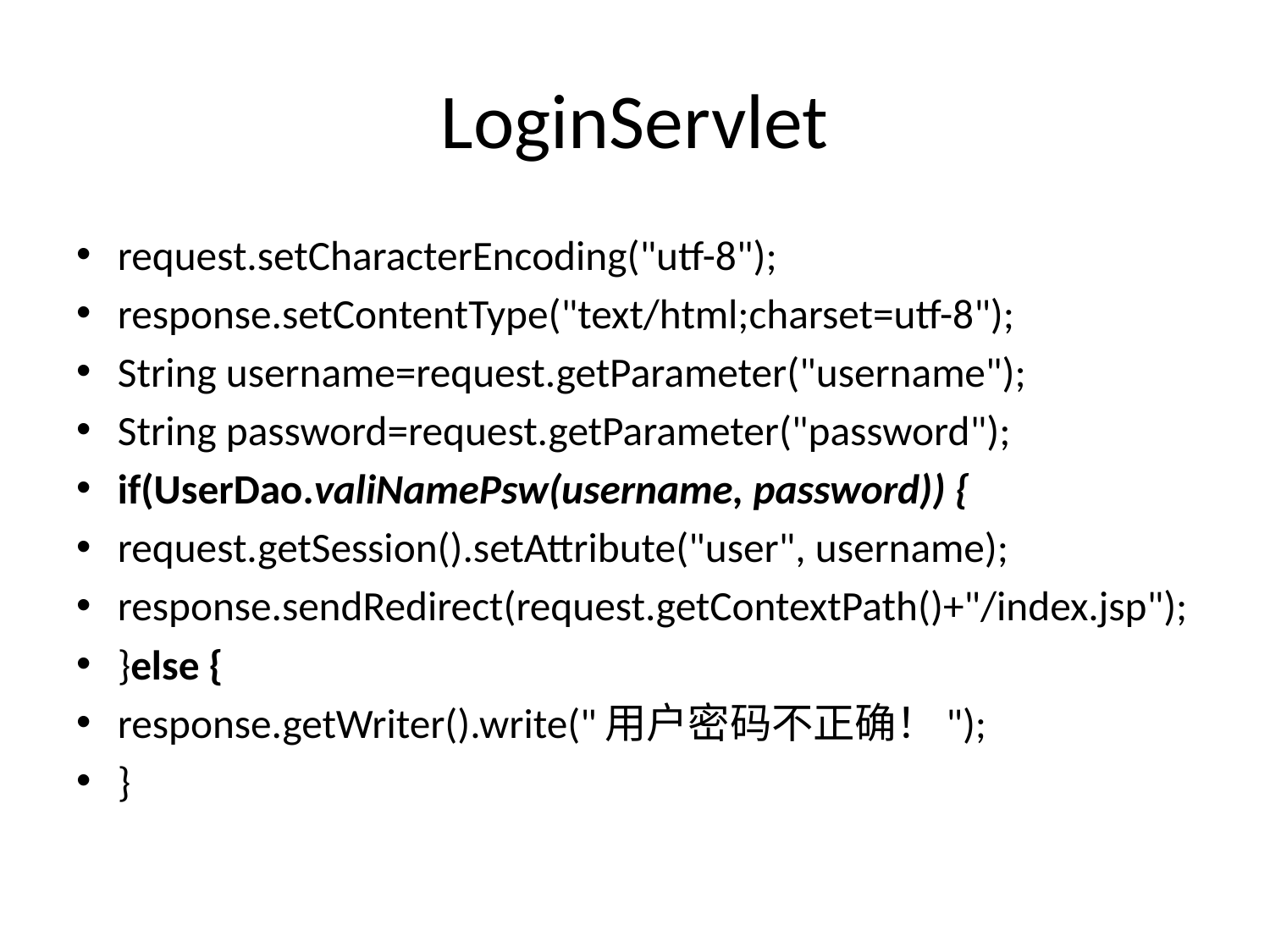

# LoginServlet
request.setCharacterEncoding("utf-8");
response.setContentType("text/html;charset=utf-8");
String username=request.getParameter("username");
String password=request.getParameter("password");
if(UserDao.valiNamePsw(username, password)) {
request.getSession().setAttribute("user", username);
response.sendRedirect(request.getContextPath()+"/index.jsp");
}else {
response.getWriter().write("用户密码不正确！");
}